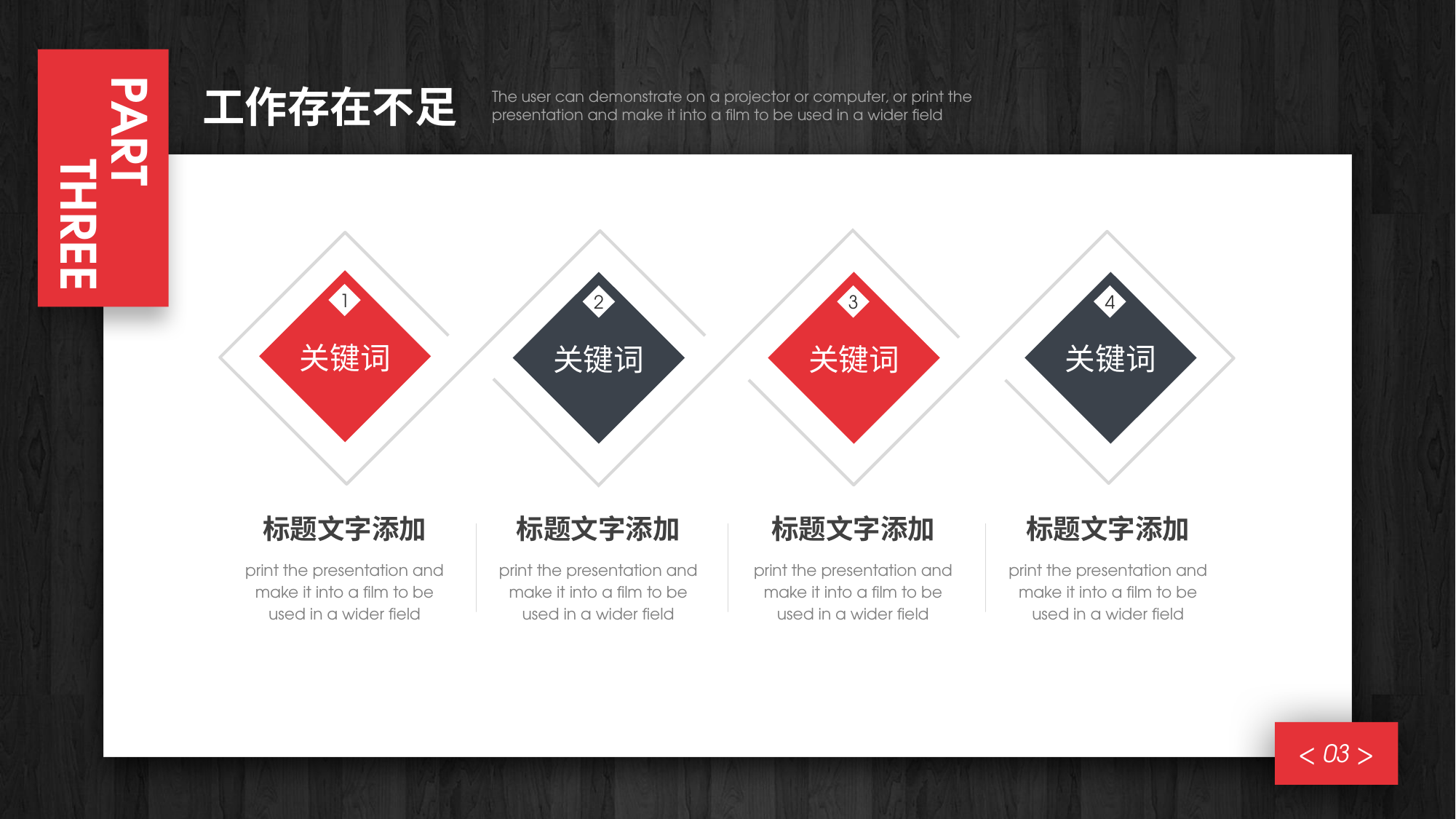

工作存在不足
The user can demonstrate on a projector or computer, or print the presentation and make it into a film to be used in a wider field

关键词
关键词
关键词
关键词
1
2
3
4
标题文字添加
print the presentation and make it into a film to be used in a wider field
标题文字添加
print the presentation and make it into a film to be used in a wider field
标题文字添加
print the presentation and make it into a film to be used in a wider field
标题文字添加
print the presentation and make it into a film to be used in a wider field